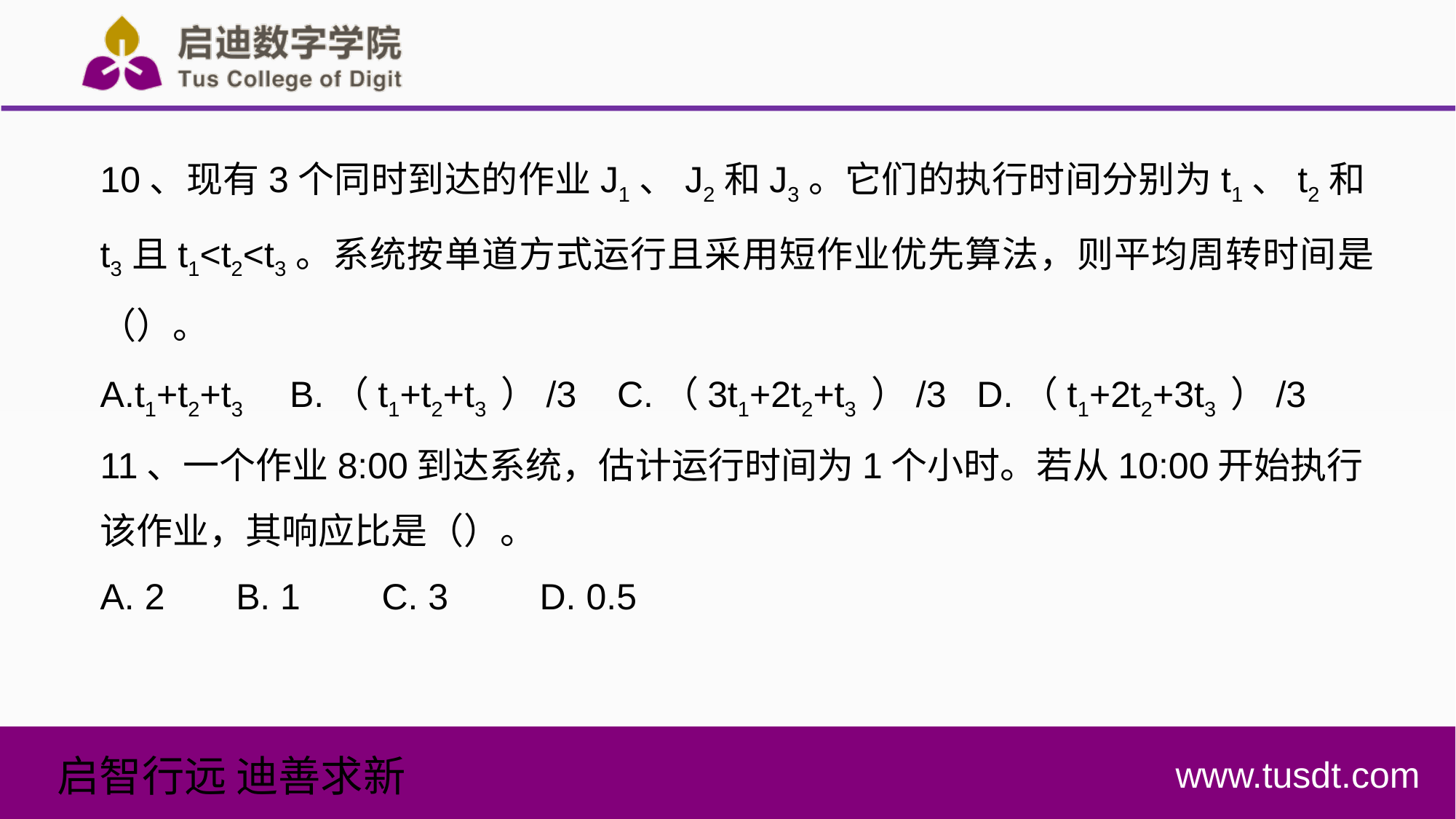

10、现有3个同时到达的作业J1、J2和J3。它们的执行时间分别为t1、t2和t3且t1<t2<t3。系统按单道方式运行且采用短作业优先算法，则平均周转时间是（）。
t1+t2+t3        B.（t1+t2+t3 ）/3    C.（3t1+2t2+t3 ）/3   D.（t1+2t2+3t3 ）/3
11、一个作业8:00到达系统，估计运行时间为1个小时。若从10:00开始执行该作业，其响应比是（）。
A. 2       B. 1        C. 3         D. 0.5